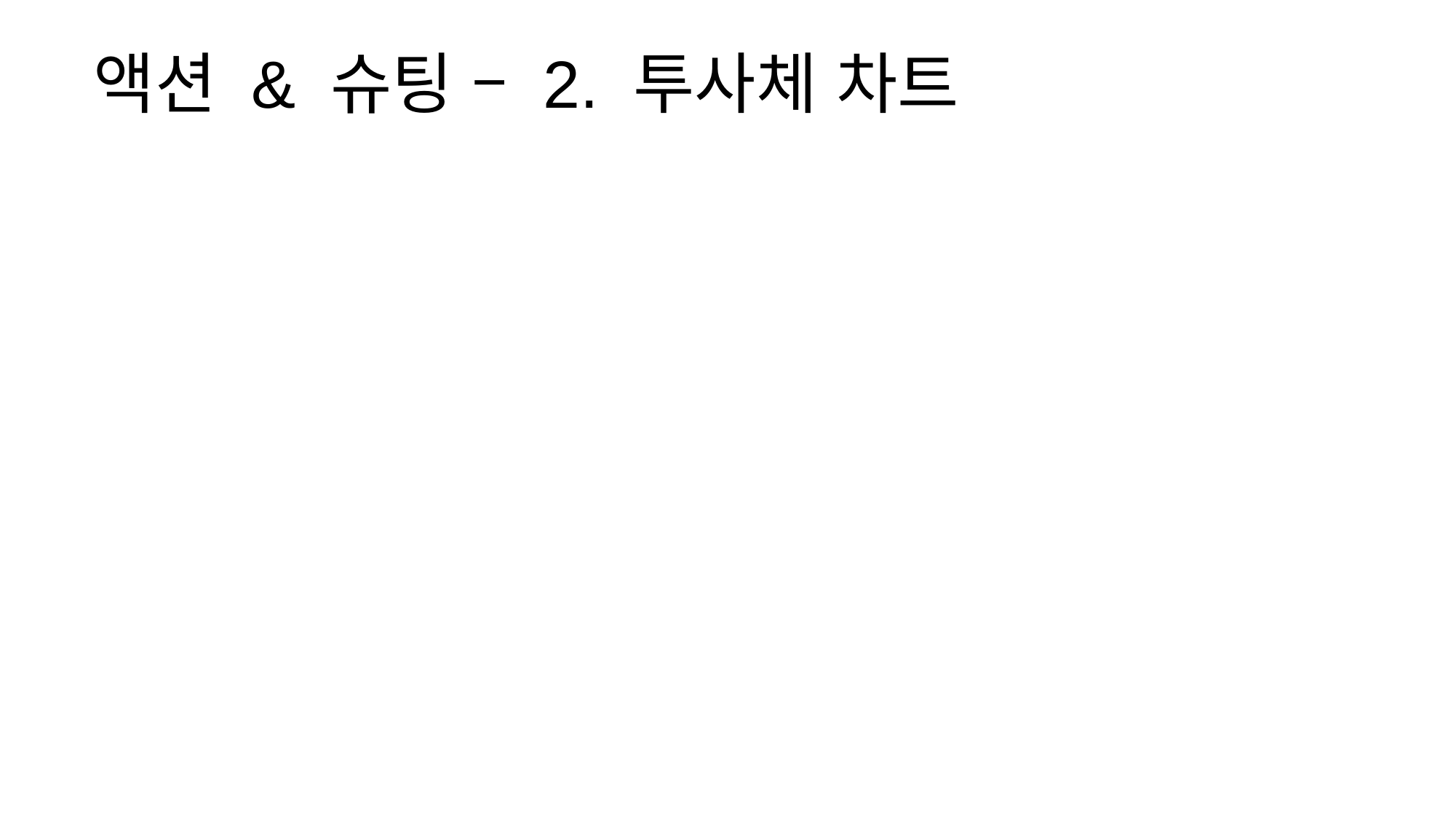

액션 & 슈팅 – 2. 투사체 차트